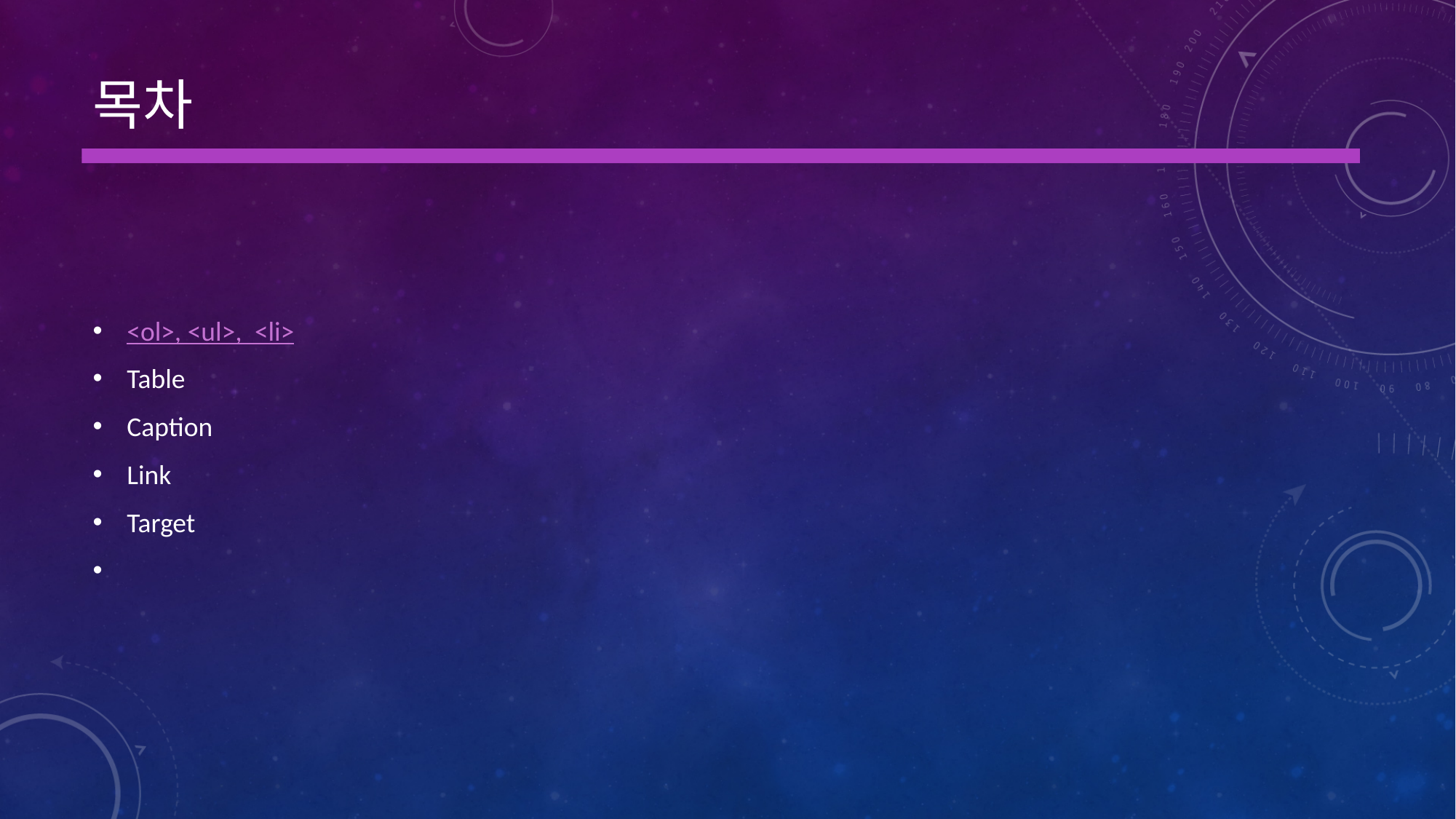

# 목차

<ol>, <ul>,  <li>
Table
Caption
Link
Target